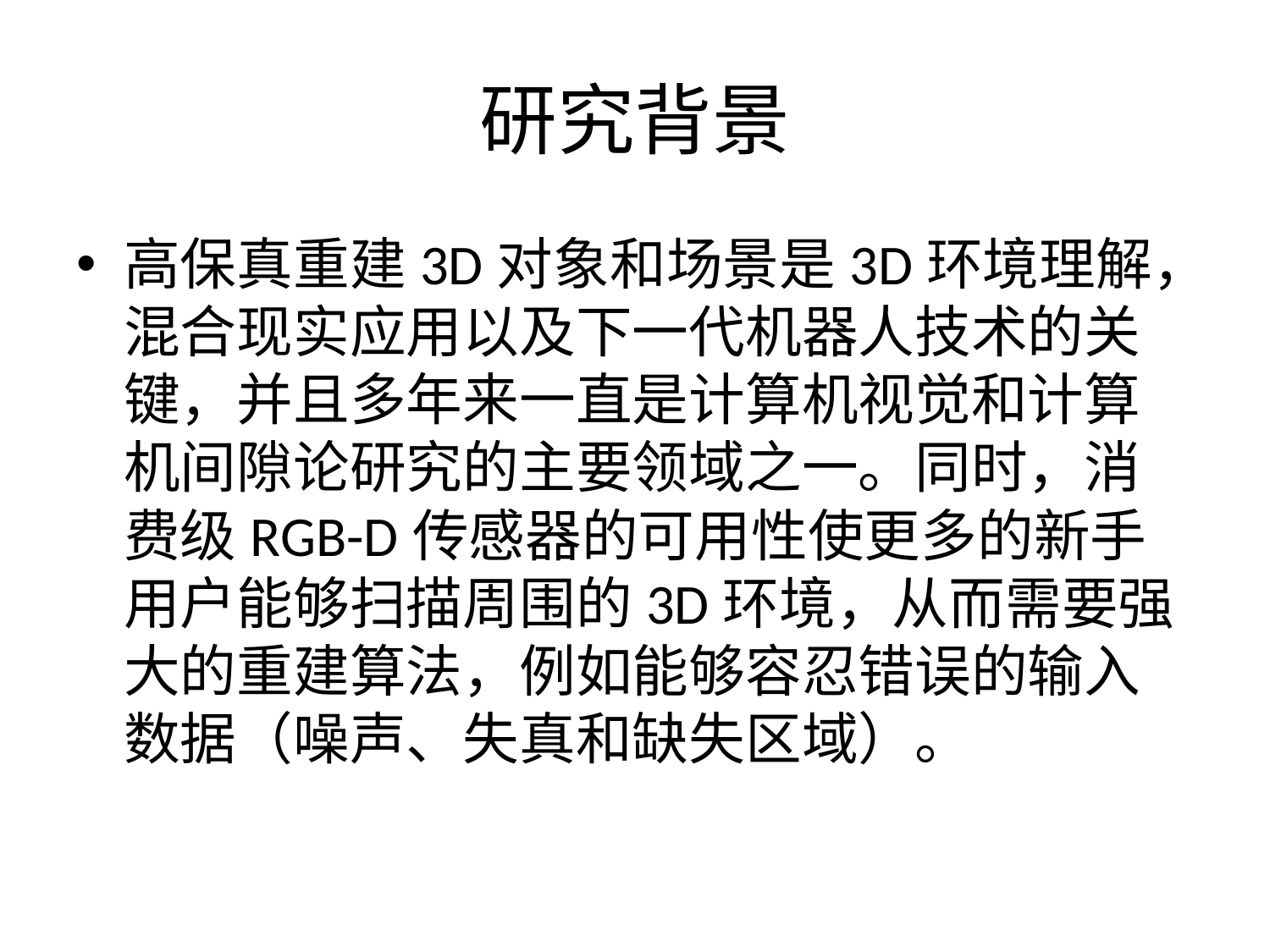

# 研究背景
高保真重建3D对象和场景是3D环境理解，混合现实应用以及下一代机器人技术的关键，并且多年来一直是计算机视觉和计算机间隙论研究的主要领域之一。同时，消费级RGB-D传感器的可用性使更多的新手用户能够扫描周围的3D环境，从而需要强大的重建算法，例如能够容忍错误的输入数据（噪声、失真和缺失区域）。